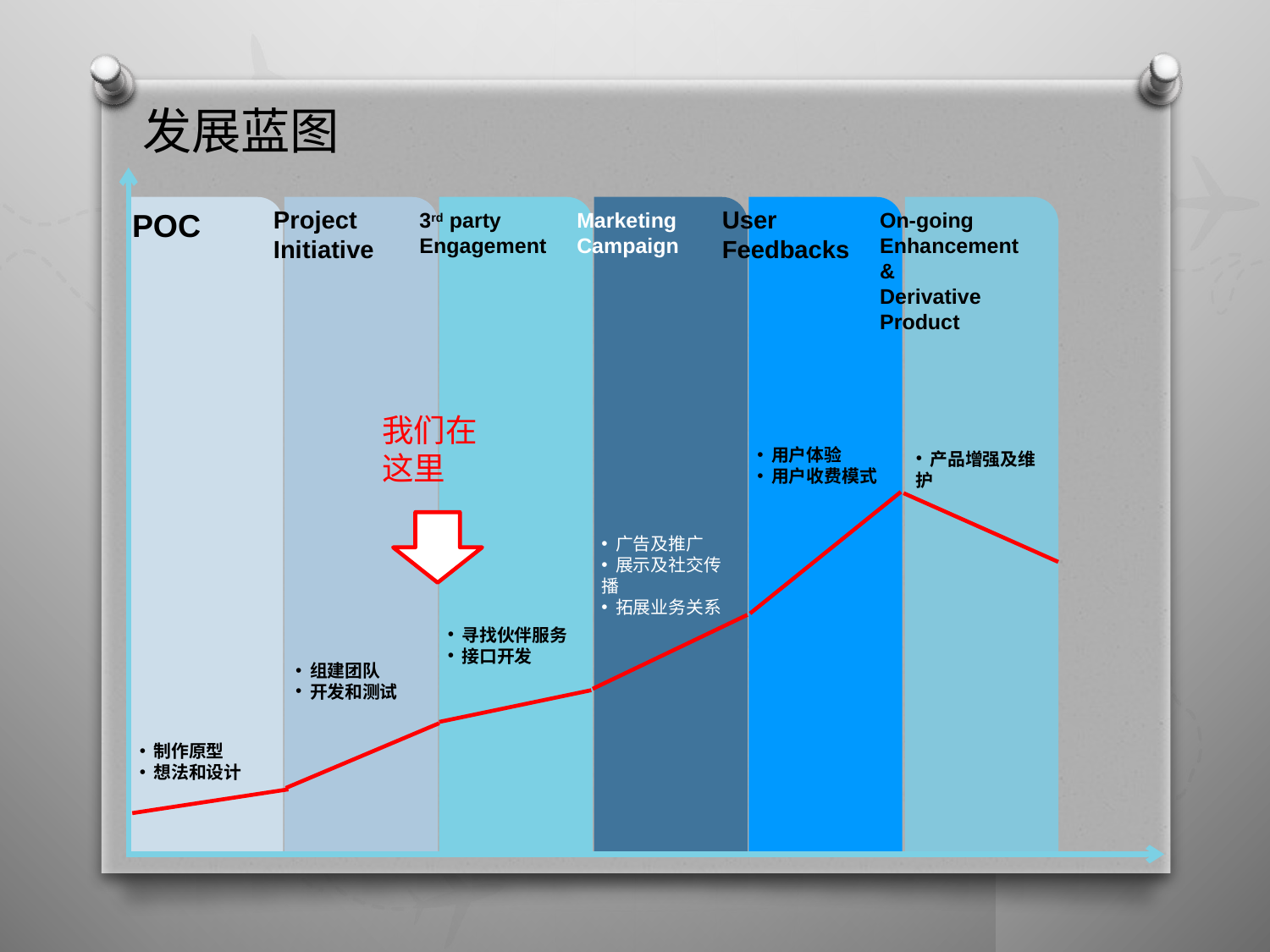

发展蓝图

Project
Initiative
User
Feedbacks
POC
3rd party
Engagement
Marketing
Campaign
On-going
Enhancement
&
Derivative
Product
我们在这里
 用户体验
 用户收费模式
 产品增强及维护

 广告及推广
 展示及社交传播
 拓展业务关系
 寻找伙伴服务
 接口开发
 组建团队
 开发和测试
 制作原型
 想法和设计